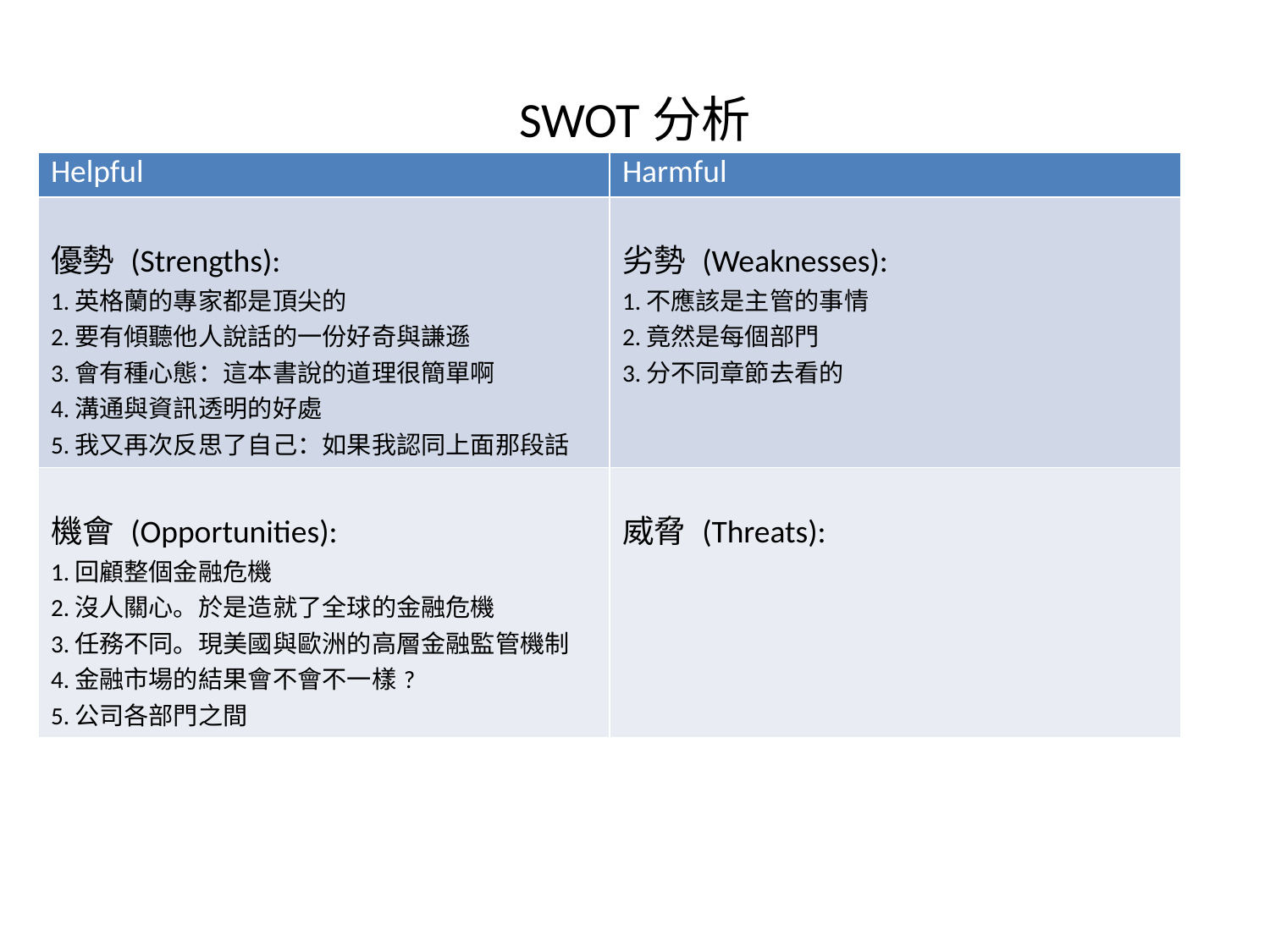

# SWOT分析
| Helpful | Harmful |
| --- | --- |
| 優勢 (Strengths): 1.英格蘭的專家都是頂尖的 2.要有傾聽他人說話的一份好奇與謙遜 3.會有種心態：這本書說的道理很簡單啊 4.溝通與資訊透明的好處 5.我又再次反思了自己：如果我認同上面那段話 | 劣勢 (Weaknesses): 1.不應該是主管的事情 2.竟然是每個部門 3.分不同章節去看的 |
| 機會 (Opportunities): 1.回顧整個金融危機 2.沒人關心。於是造就了全球的金融危機 3.任務不同。現美國與歐洲的高層金融監管機制 4.金融市場的結果會不會不一樣? 5.公司各部門之間 | 威脅 (Threats): |